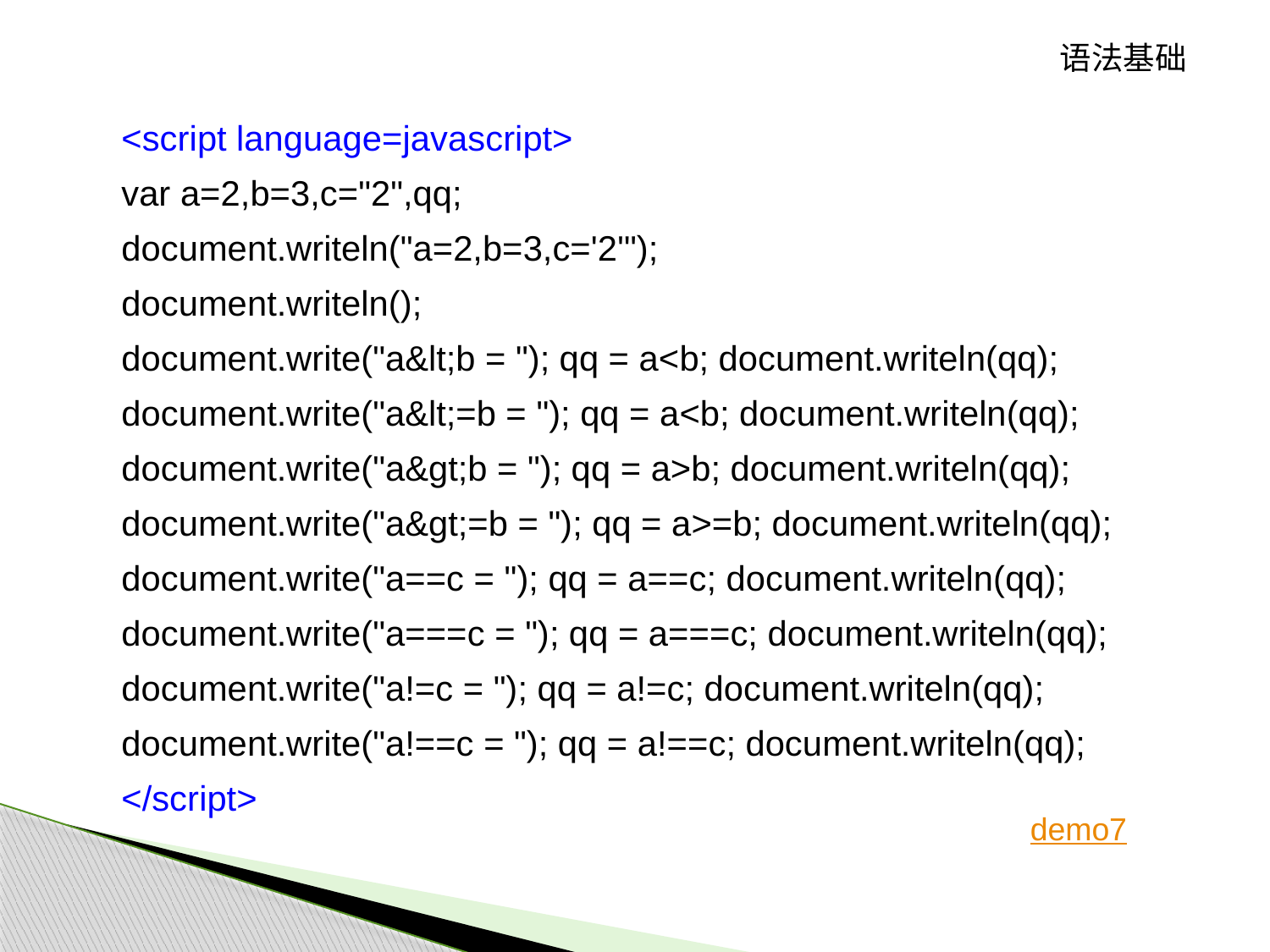

语法基础
<script language=javascript>
var a=2,b=3,c="2",qq;
document.writeln("a=2,b=3,c='2'");
document.writeln();
document.write("a&lt;b = "); qq = a<b; document.writeln(qq);
document.write("a&lt;=b = "); qq = a<b; document.writeln(qq);
document.write("a&gt;b = "); qq = a>b; document.writeln(qq);
document.write("a&gt;=b = "); qq = a>=b; document.writeln(qq);
document.write("a==c = "); qq = a==c; document.writeln(qq);
document.write("a===c = "); qq = a===c; document.writeln(qq);
document.write("a!=c = "); qq = a!=c; document.writeln(qq);
document.write("a!==c = "); qq = a!==c; document.writeln(qq);
</script>
demo7